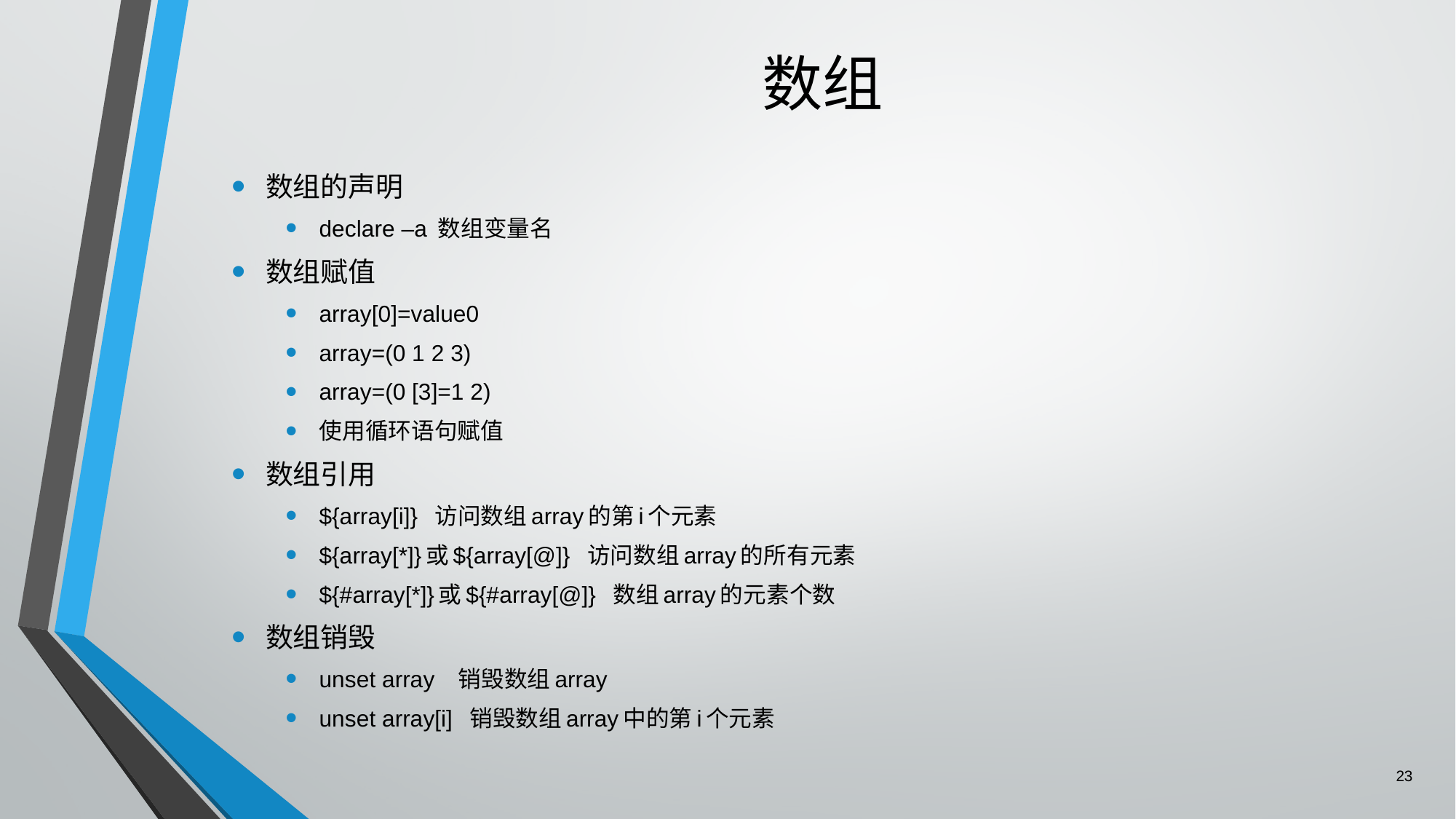

# 数组
数组的声明
declare –a 数组变量名
数组赋值
array[0]=value0
array=(0 1 2 3)
array=(0 [3]=1 2)
使用循环语句赋值
数组引用
${array[i]}  访问数组array的第i个元素
${array[*]}或${array[@]}  访问数组array的所有元素
${#array[*]}或${#array[@]}  数组array的元素个数
数组销毁
unset array   销毁数组array
unset array[i]  销毁数组array中的第i个元素
23